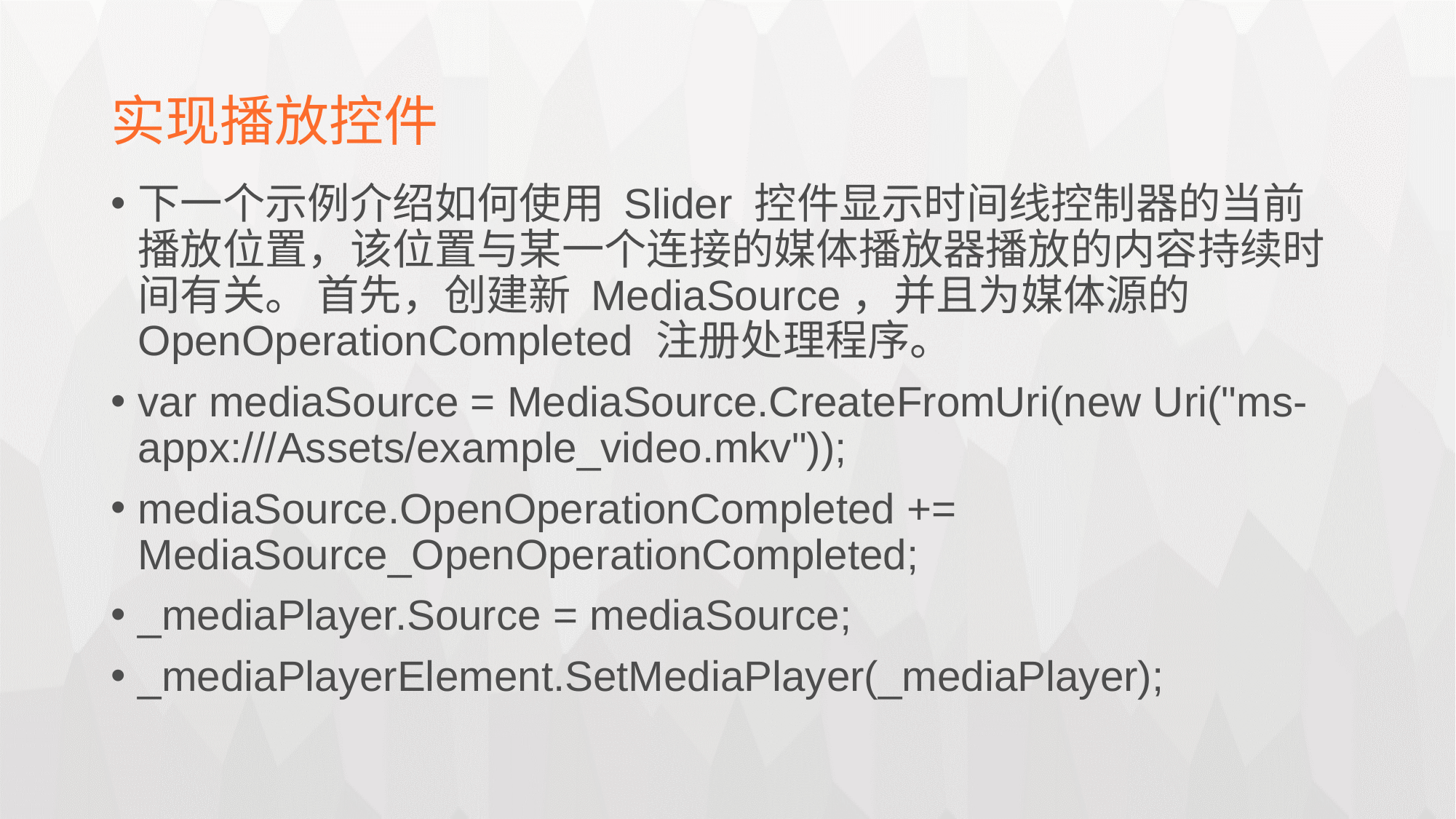

实现播放控件
下一个示例介绍如何使用 Slider 控件显示时间线控制器的当前播放位置，该位置与某一个连接的媒体播放器播放的内容持续时间有关。 首先，创建新 MediaSource，并且为媒体源的 OpenOperationCompleted 注册处理程序。
var mediaSource = MediaSource.CreateFromUri(new Uri("ms-appx:///Assets/example_video.mkv"));
mediaSource.OpenOperationCompleted += MediaSource_OpenOperationCompleted;
_mediaPlayer.Source = mediaSource;
_mediaPlayerElement.SetMediaPlayer(_mediaPlayer);